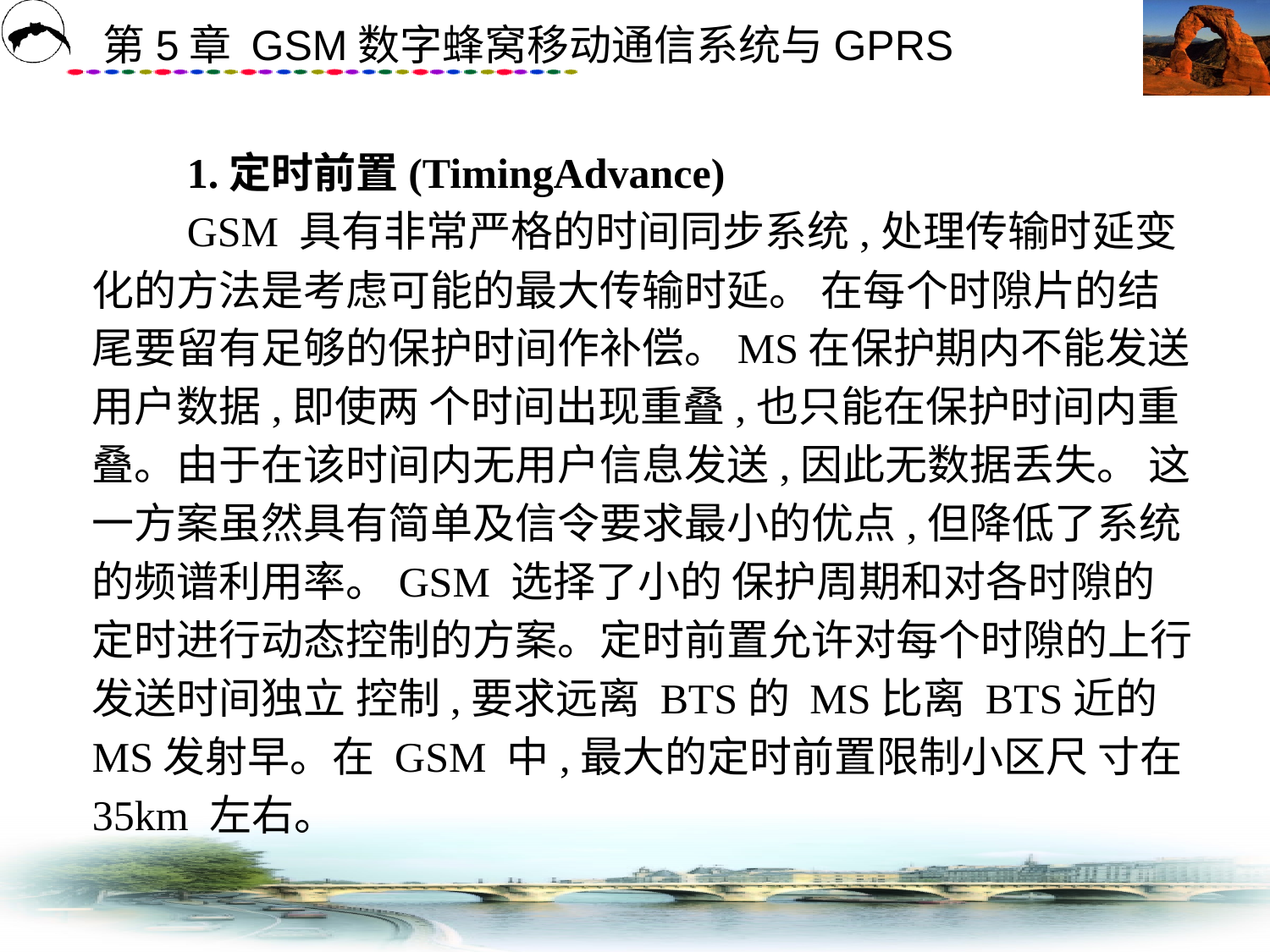

# 1.定时前置(TimingAdvance) 　　GSM 具有非常严格的时间同步系统,处理传输时延变化的方法是考虑可能的最大传输时延。 在每个时隙片的结尾要留有足够的保护时间作补偿。MS在保护期内不能发送用户数据,即使两 个时间出现重叠,也只能在保护时间内重叠。由于在该时间内无用户信息发送,因此无数据丢失。 这一方案虽然具有简单及信令要求最小的优点,但降低了系统的频谱利用率。GSM 选择了小的 保护周期和对各时隙的定时进行动态控制的方案。定时前置允许对每个时隙的上行发送时间独立 控制,要求远离 BTS的 MS比离 BTS近的 MS发射早。在 GSM 中,最大的定时前置限制小区尺 寸在35km 左右。